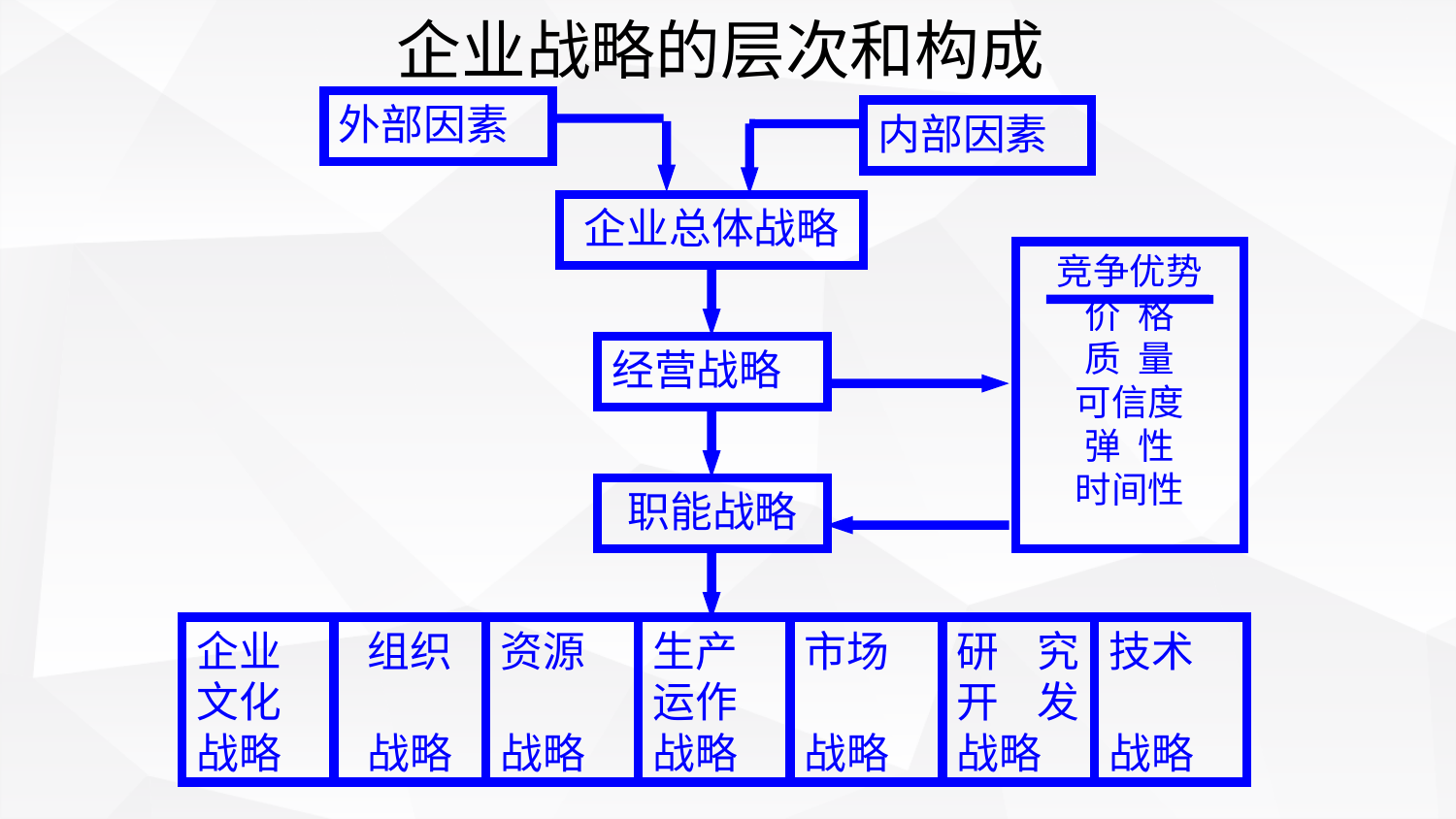

# 企业战略的层次和构成
外部因素

内部因素

企业总体战略

经营战略

职能战略

竞争优势
价  格
质  量
可信度
弹  性
时间性

企业
文化
战略
组织

战略
资源

战略
市场

战略
研究开发战略
技术

战略
生产
运作
战略